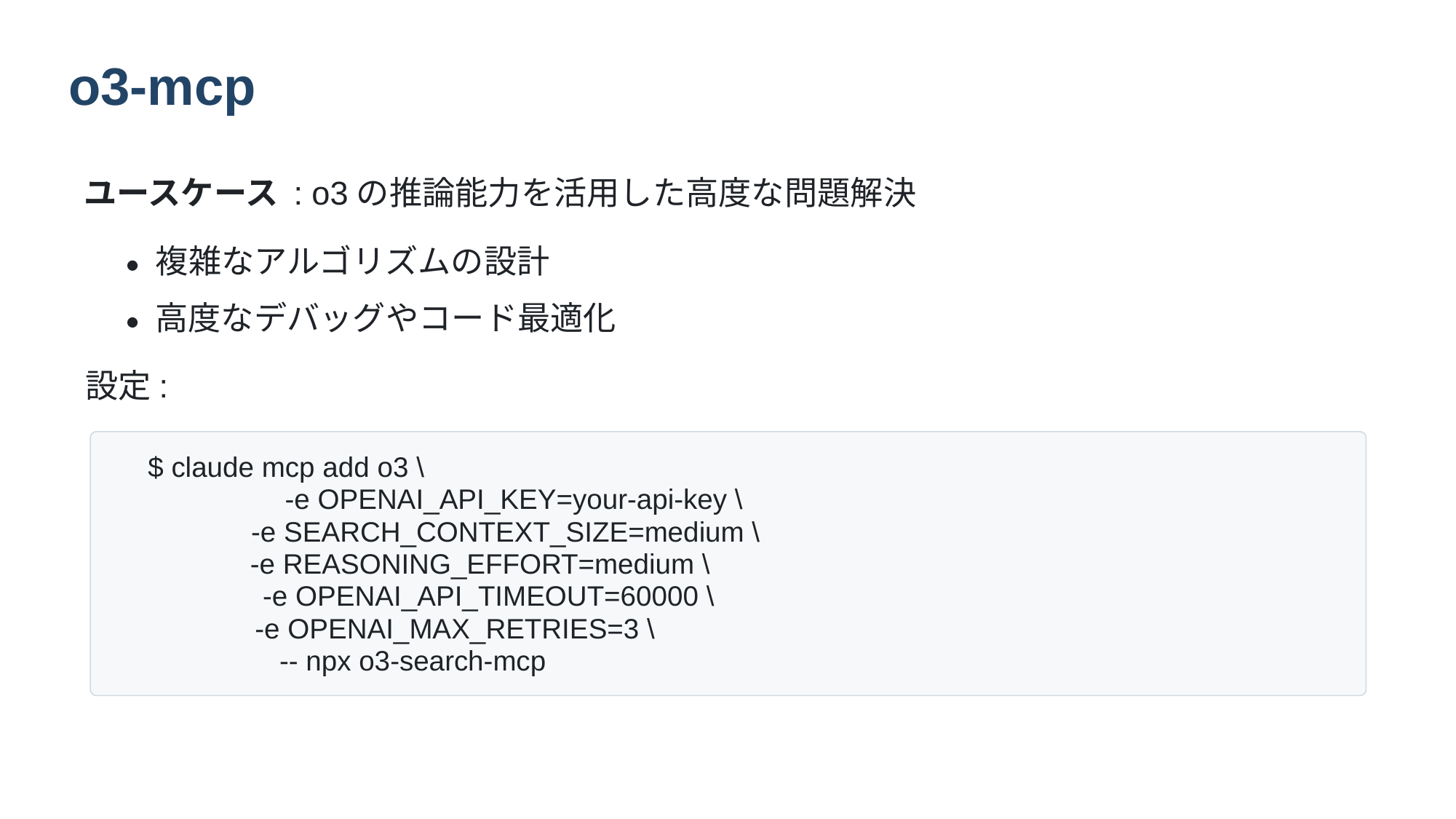

o3-mcp
ユースケース : o3の推論能⼒を活⽤した⾼度な問題解決
複雑なアルゴリズムの設計

⾼度なデバッグやコード最適化

設定:

$ claude mcp add o3 \
-e OPENAI_API_KEY=your-api-key \
-e SEARCH_CONTEXT_SIZE=medium \
-e REASONING_EFFORT=medium \
-e OPENAI_API_TIMEOUT=60000 \
-e OPENAI_MAX_RETRIES=3 \
-- npx o3-search-mcp